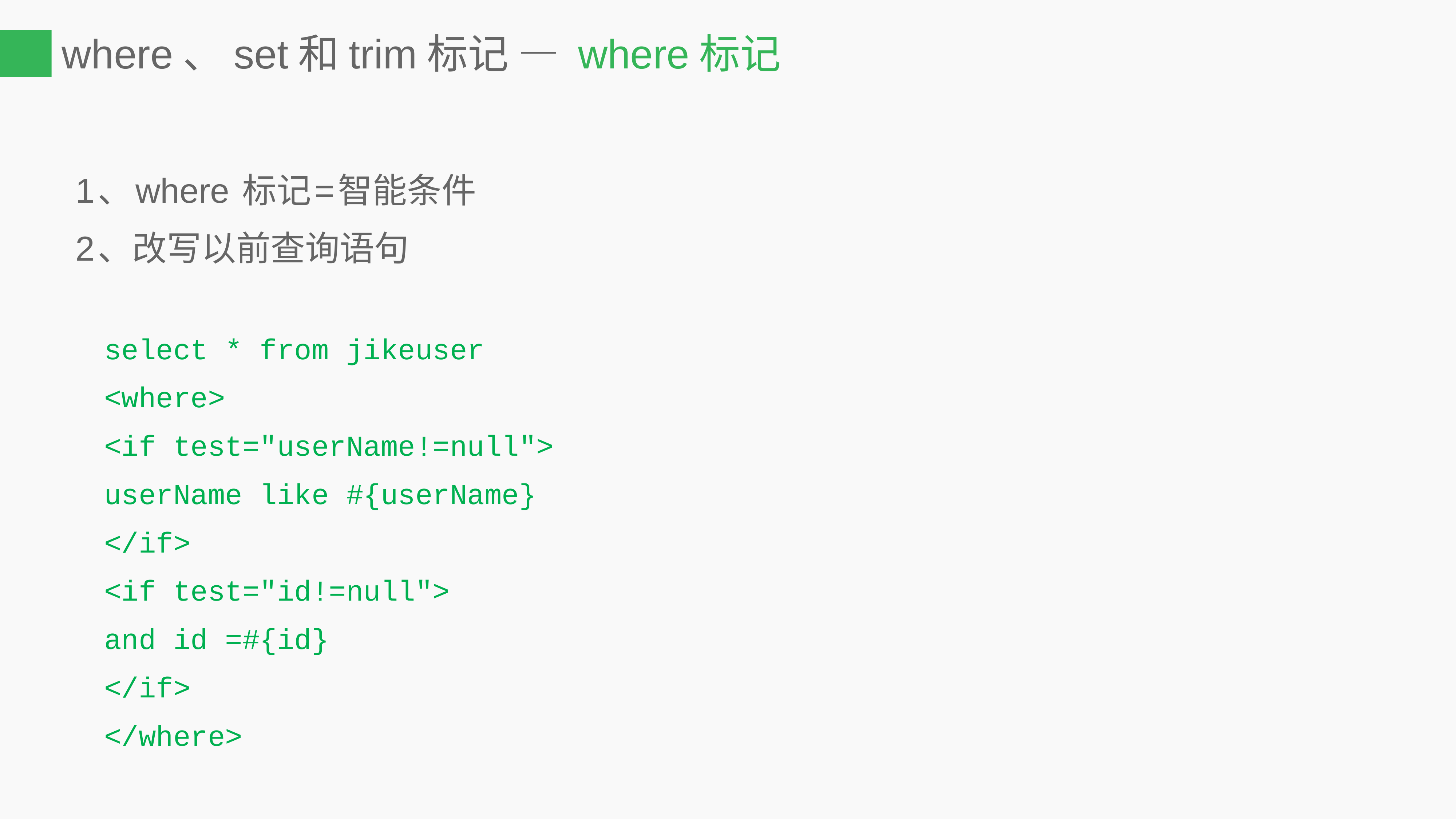

# where、set和trim标记 — where标记
1、where 标记=智能条件
2、改写以前查询语句

	select * from jikeuser
	<where>
		<if test="userName!=null">
			userName like #{userName}
		</if>
		<if test="id!=null">
			and id =#{id}
		</if>
	</where>